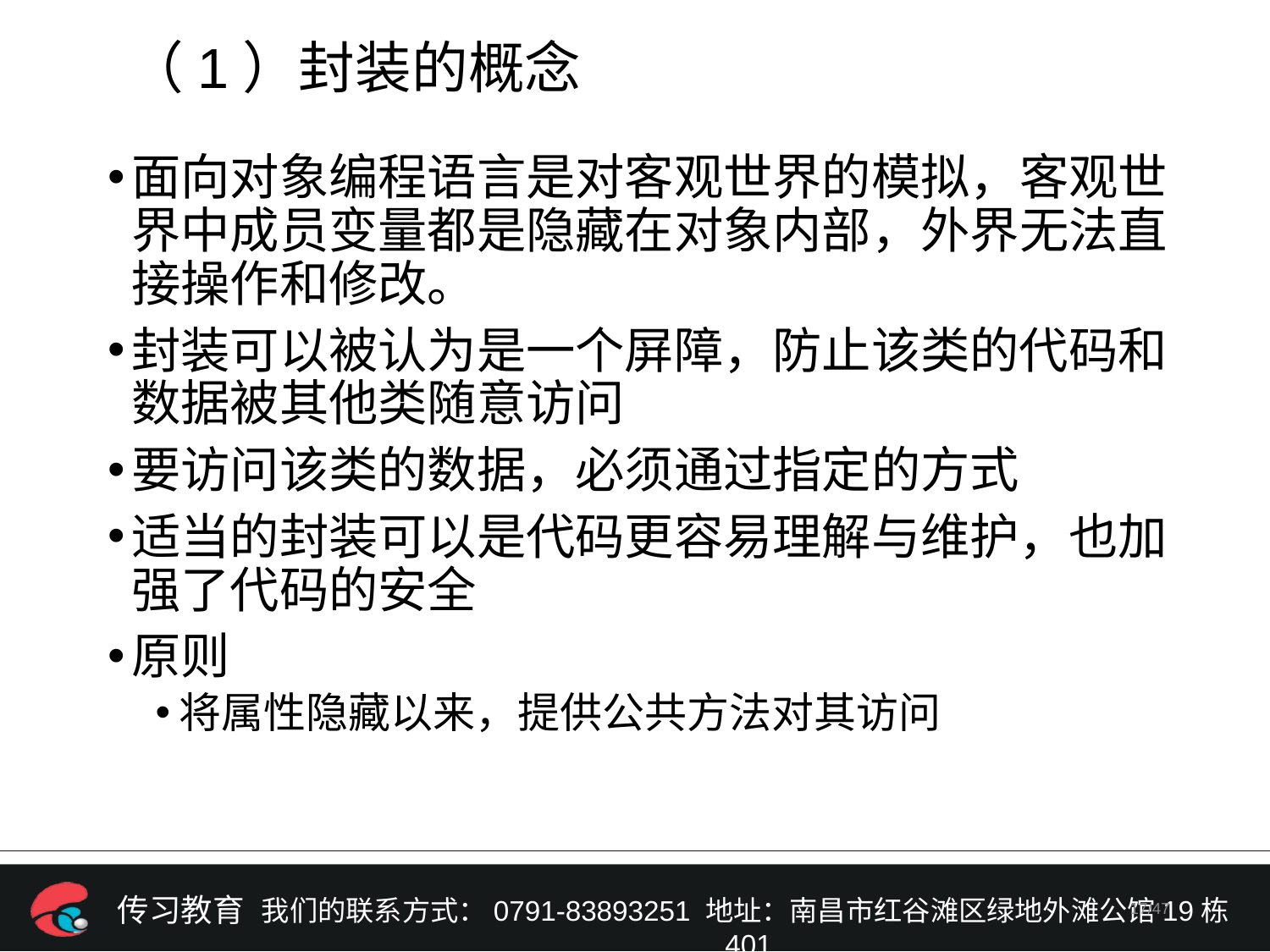

（1）封装的概念
面向对象编程语言是对客观世界的模拟，客观世界中成员变量都是隐藏在对象内部，外界无法直接操作和修改。
封装可以被认为是一个屏障，防止该类的代码和数据被其他类随意访问
要访问该类的数据，必须通过指定的方式
适当的封装可以是代码更容易理解与维护，也加强了代码的安全
原则
将属性隐藏以来，提供公共方法对其访问
17/47